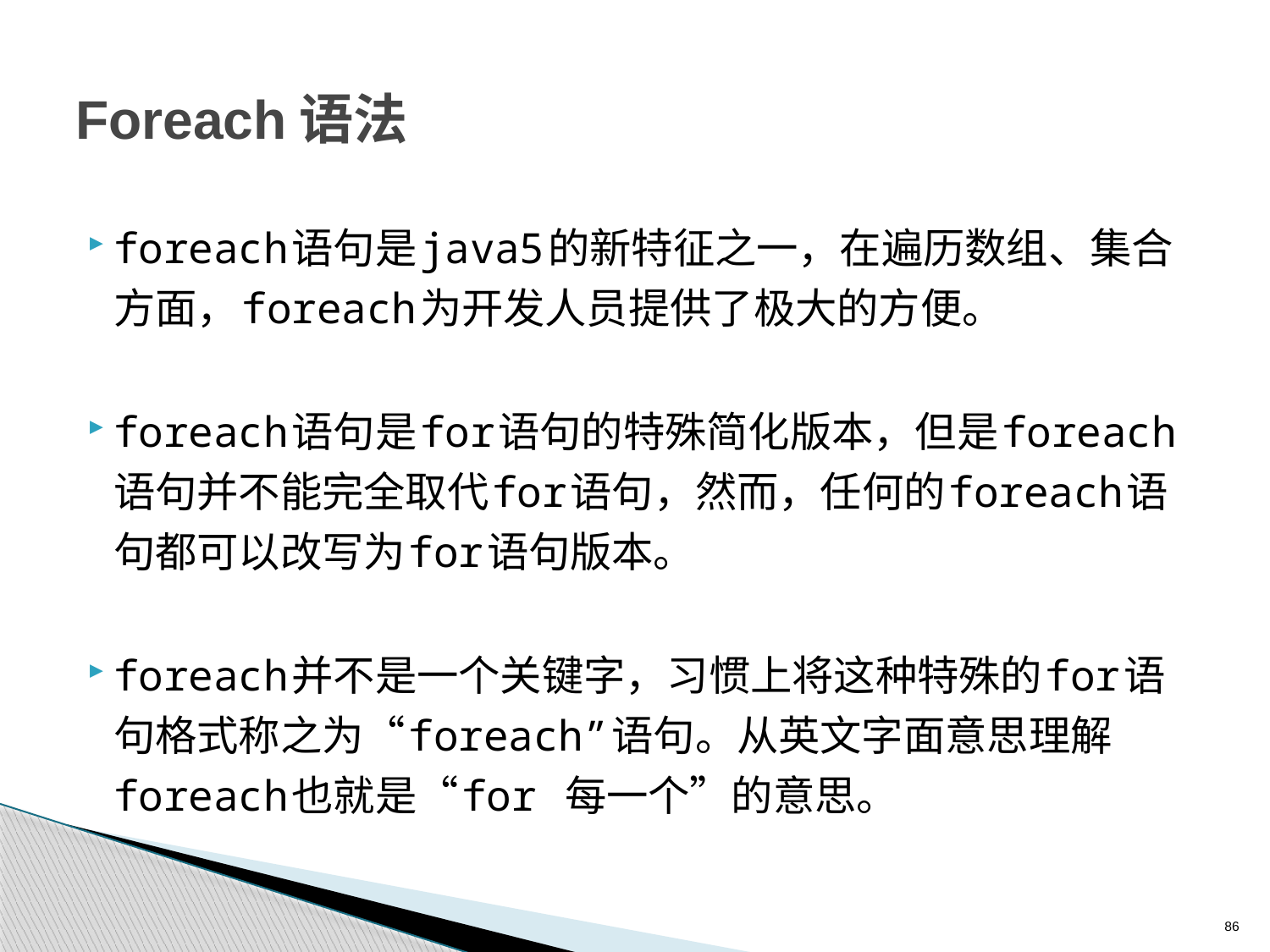

# Foreach语法
foreach语句是java5的新特征之一，在遍历数组、集合方面，foreach为开发人员提供了极大的方便。

foreach语句是for语句的特殊简化版本，但是foreach语句并不能完全取代for语句，然而，任何的foreach语句都可以改写为for语句版本。

foreach并不是一个关键字，习惯上将这种特殊的for语句格式称之为“foreach”语句。从英文字面意思理解foreach也就是“for 每一个”的意思。

86